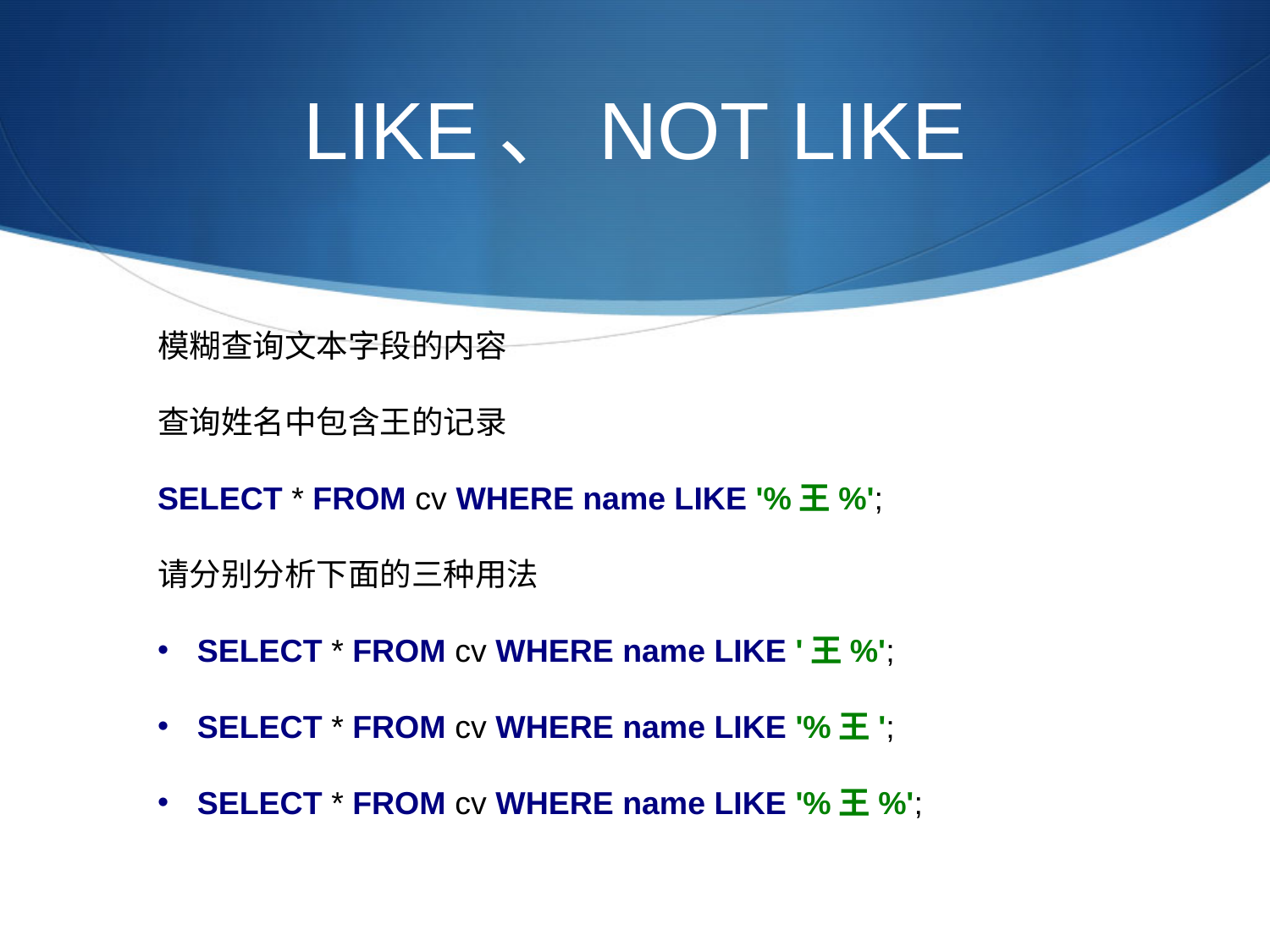

# LIKE、NOT LIKE
模糊查询文本字段的内容

查询姓名中包含王的记录

SELECT * FROM cv WHERE name LIKE '%王%';

请分别分析下面的三种用法

SELECT * FROM cv WHERE name LIKE '王%';
SELECT * FROM cv WHERE name LIKE '%王';
SELECT * FROM cv WHERE name LIKE '%王%';